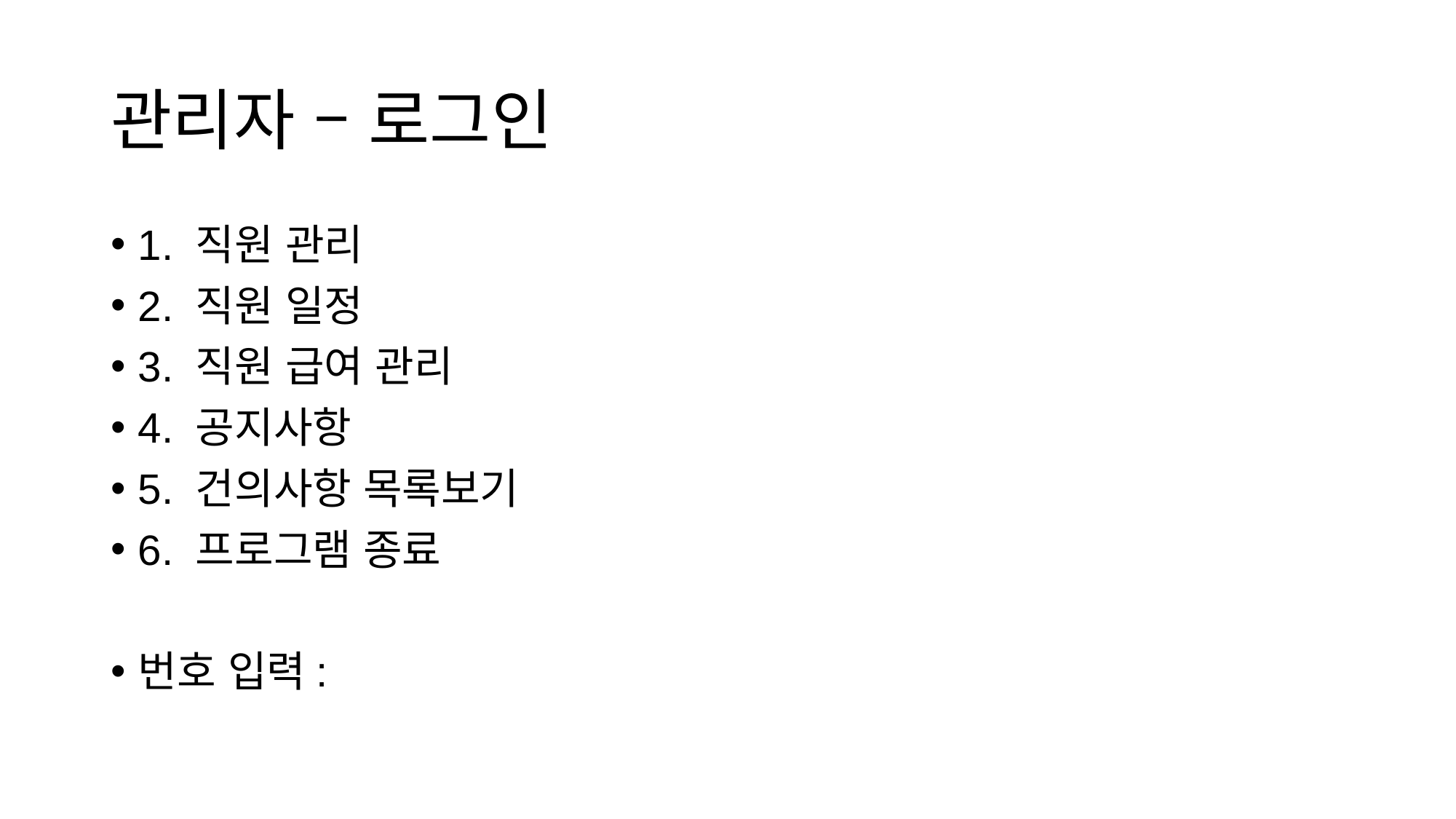

# 관리자 – 로그인
1. 직원 관리
2. 직원 일정
3. 직원 급여 관리
4. 공지사항
5. 건의사항 목록보기
6. 프로그램 종료

번호 입력: